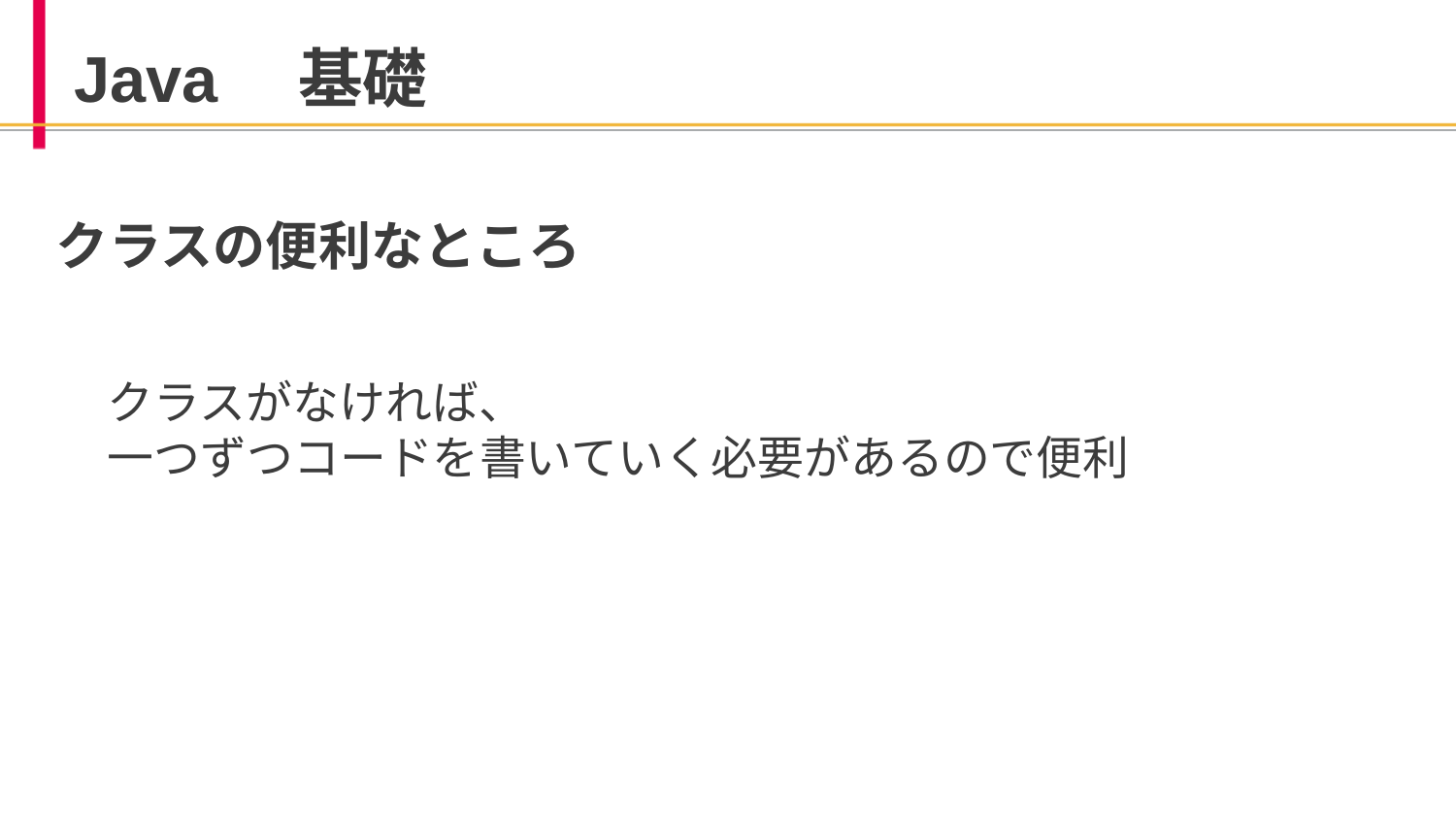

# Java　基礎
クラスの便利なところ
クラスがなければ、
一つずつコードを書いていく必要があるので便利